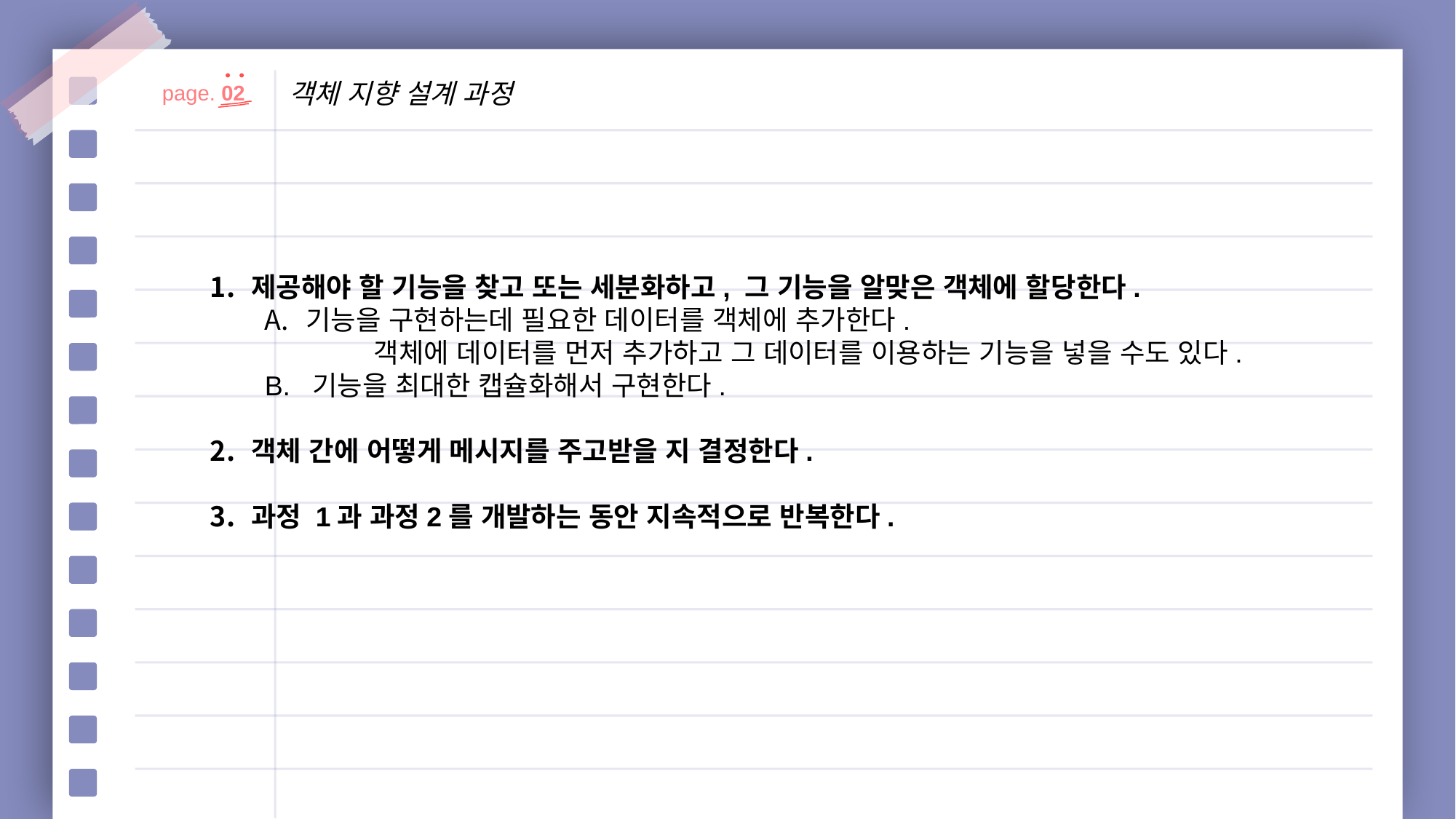

객체 지향 설계 과정

page. 02
제공해야 할 기능을 찾고 또는 세분화하고, 그 기능을 알맞은 객체에 할당한다.
기능을 구현하는데 필요한 데이터를 객체에 추가한다.
	객체에 데이터를 먼저 추가하고 그 데이터를 이용하는 기능을 넣을 수도 있다.
B.  기능을 최대한 캡슐화해서 구현한다.

객체 간에 어떻게 메시지를 주고받을 지 결정한다.

과정 1과 과정2를 개발하는 동안 지속적으로 반복한다.